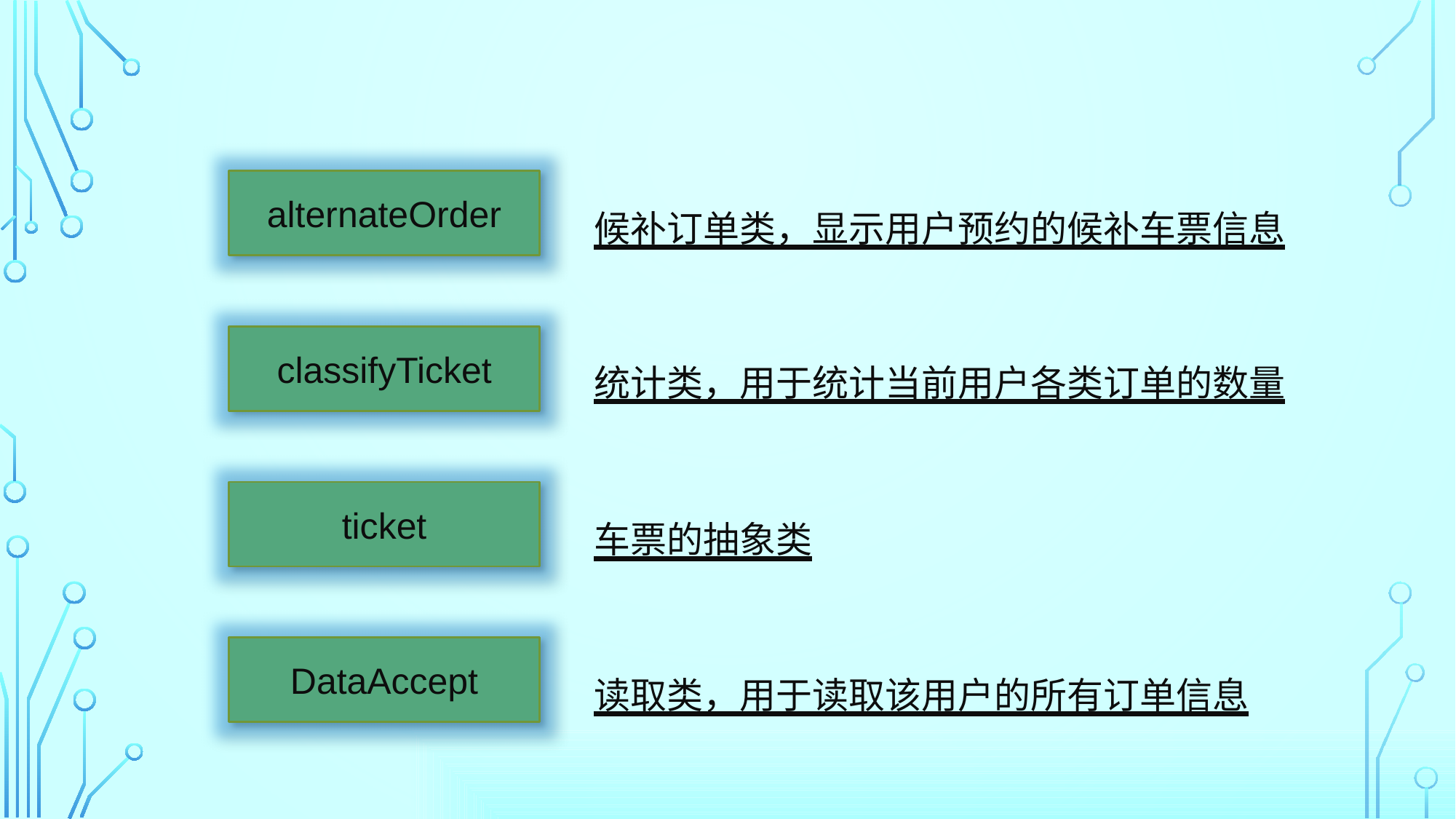

alternateOrder
候补订单类，显示用户预约的候补车票信息
classifyTicket
统计类，用于统计当前用户各类订单的数量
ticket
车票的抽象类
DataAccept
读取类，用于读取该用户的所有订单信息